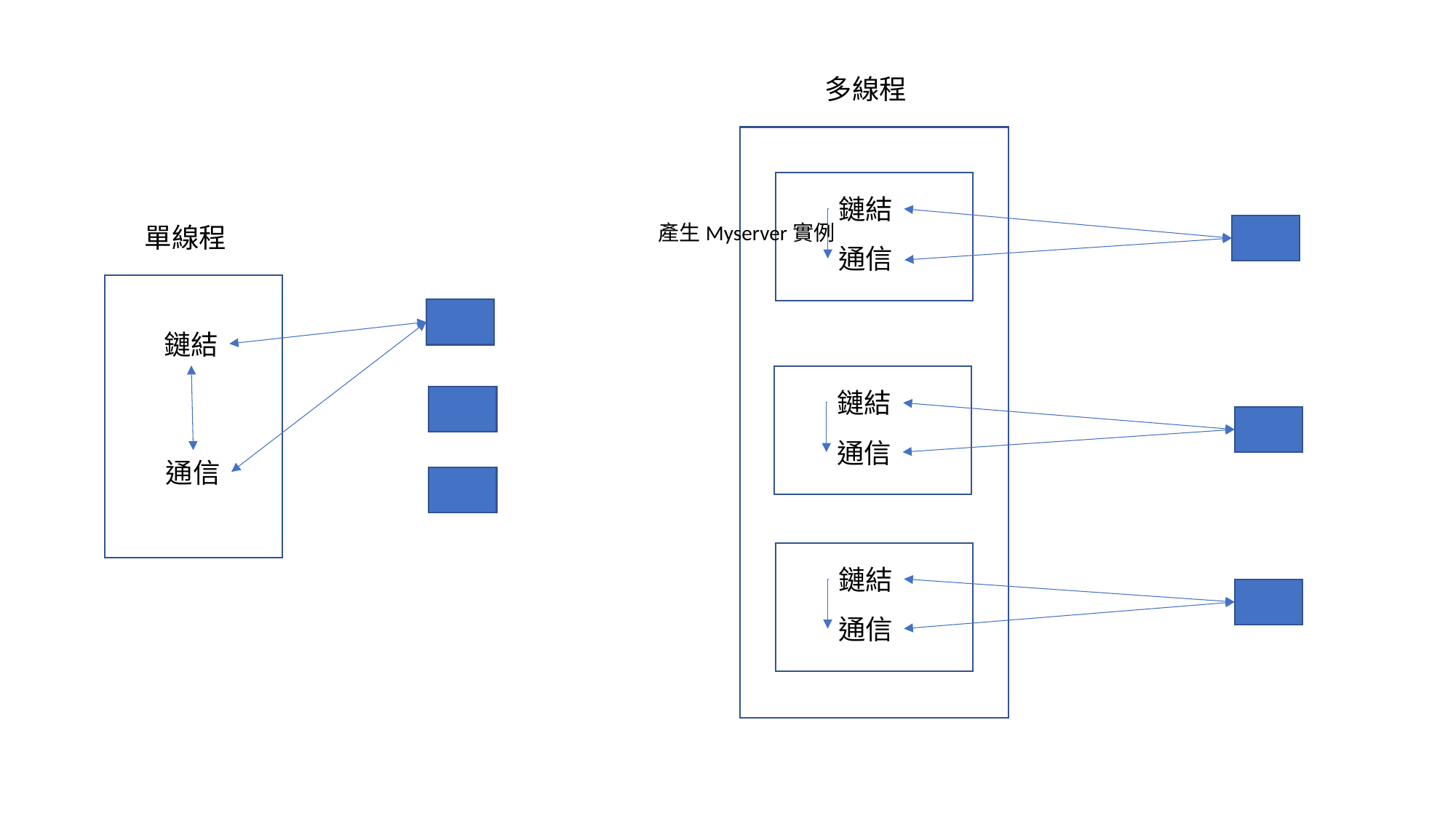

多線程

鏈結
產生Myserver實例
單線程

通信

鏈結

鏈結

通信
通信

鏈結

通信